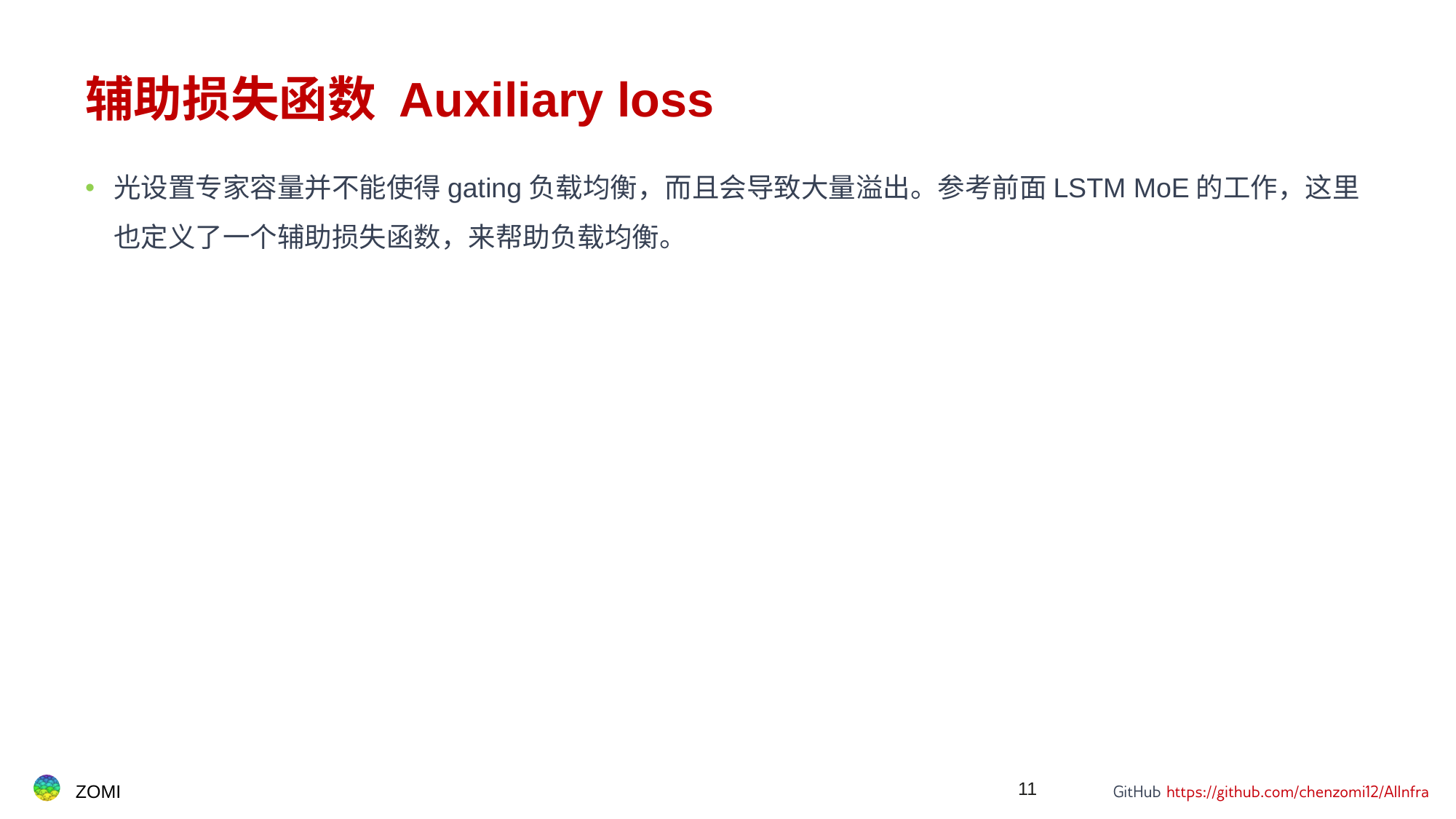

# 辅助损失函数 Auxiliary loss
光设置专家容量并不能使得gating负载均衡，而且会导致大量溢出。参考前面LSTM MoE的工作，这里也定义了一个辅助损失函数，来帮助负载均衡。